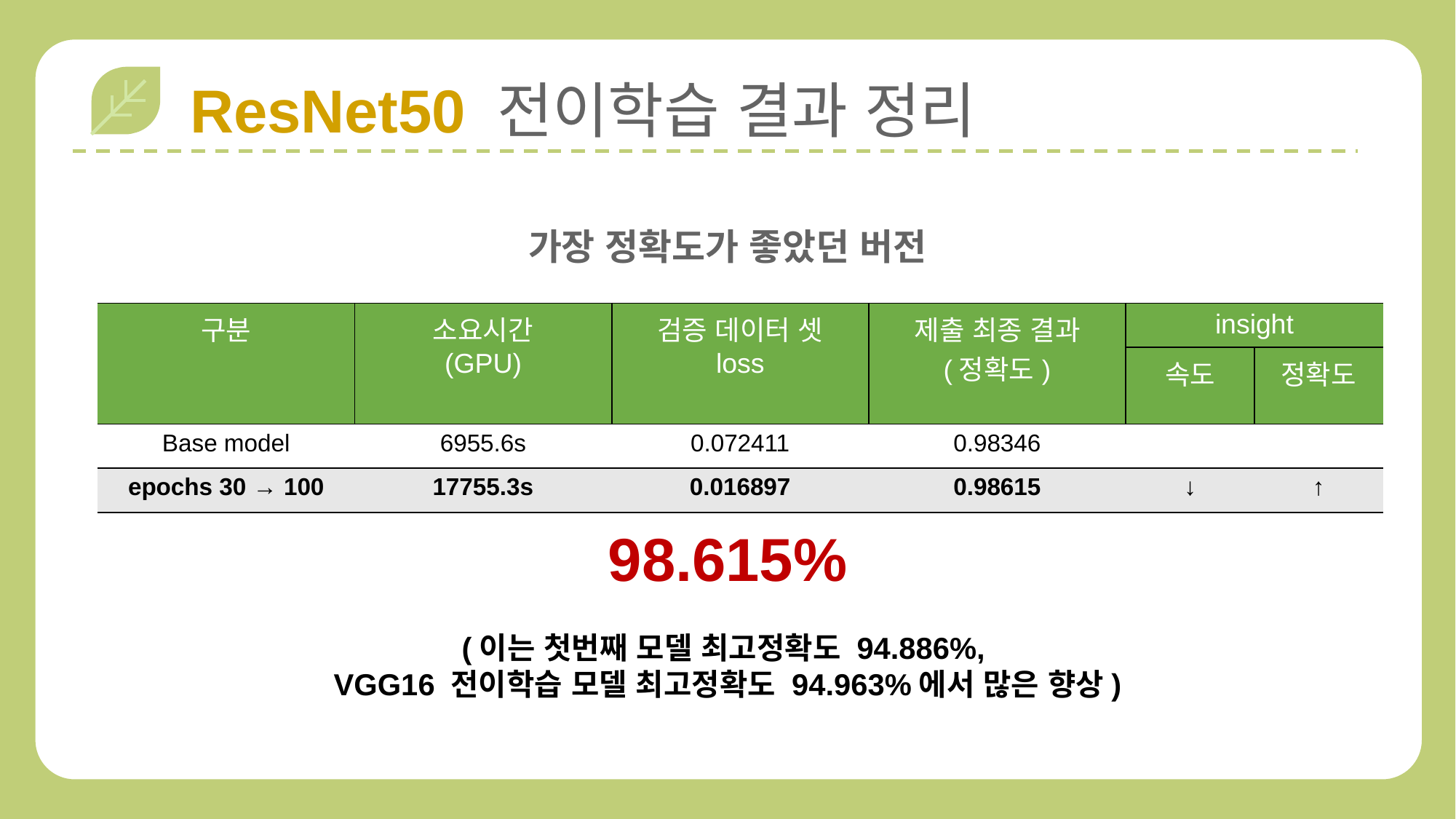

ResNet50 전이학습 결과 정리
가장 정확도가 좋았던 버전
| 구분 | 소요시간 (GPU) | 검증 데이터 셋 loss | 제출 최종 결과 (정확도) | insight |  |
| --- | --- | --- | --- | --- | --- |
|  |  |  |  | 속도 | 정확도 |
| Base model | 6955.6s | 0.072411 | 0.98346 |  |  |
| epochs 30 → 100 | 17755.3s | 0.016897 | 0.98615 | ↓ | ↑ |
98.615%
(이는 첫번째 모델 최고정확도 94.886%,
VGG16 전이학습 모델 최고정확도 94.963%에서 많은 향상)